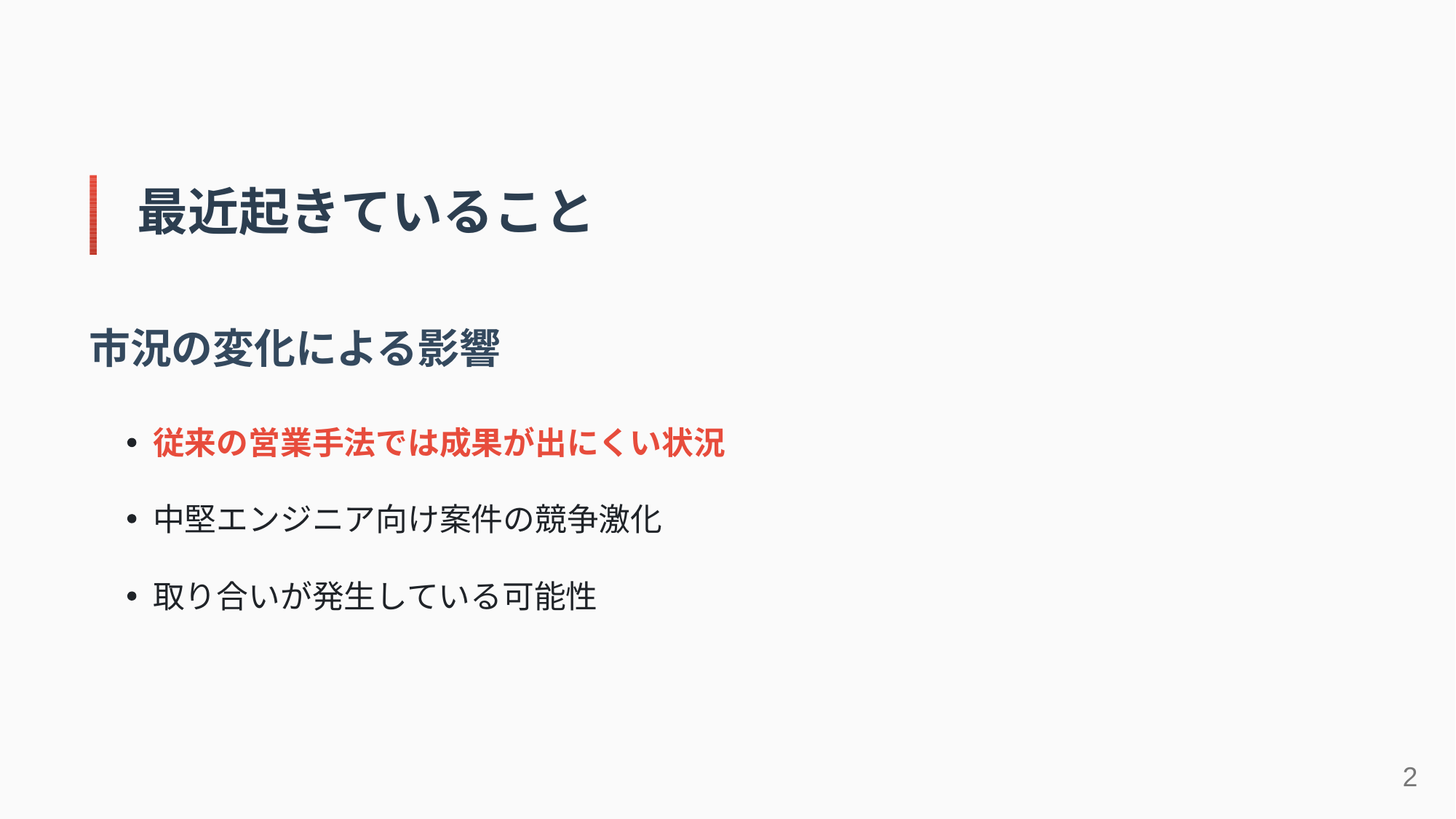

最近起きていること

市況の変化による影響
従来の営業⼿法では成果が出にくい状況

中堅エンジニア向け案件の競争激化

取り合いが発⽣している可能性

2